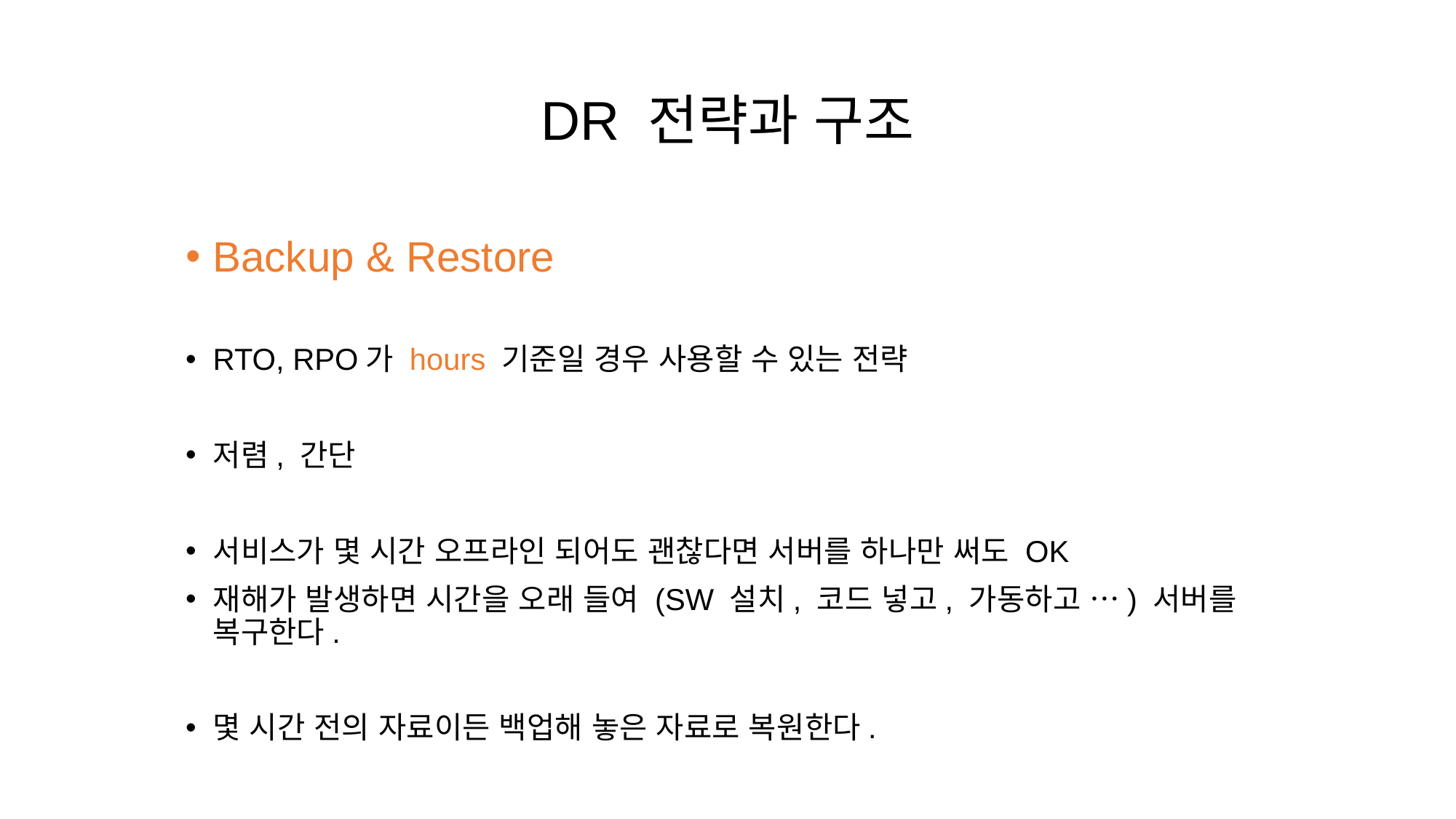

# DR 전략과 구조
Backup & Restore

RTO, RPO가 hours 기준일 경우 사용할 수 있는 전략

저렴, 간단

서비스가 몇 시간 오프라인 되어도 괜찮다면 서버를 하나만 써도 OK
재해가 발생하면 시간을 오래 들여 (SW 설치, 코드 넣고, 가동하고 …) 서버를 복구한다.

몇 시간 전의 자료이든 백업해 놓은 자료로 복원한다.